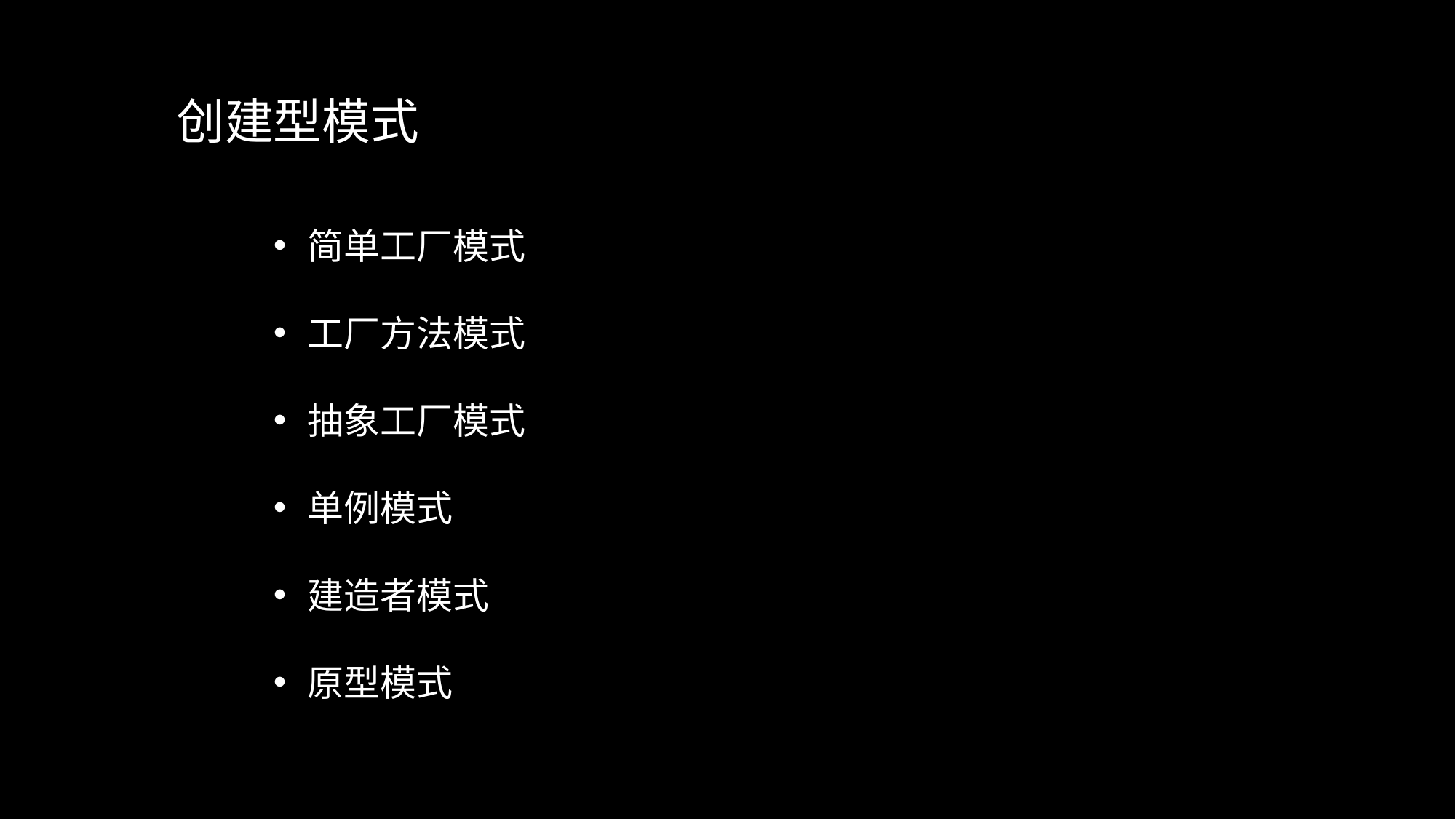

创建型模式
简单工厂模式

工厂方法模式

抽象工厂模式

单例模式

建造者模式

原型模式